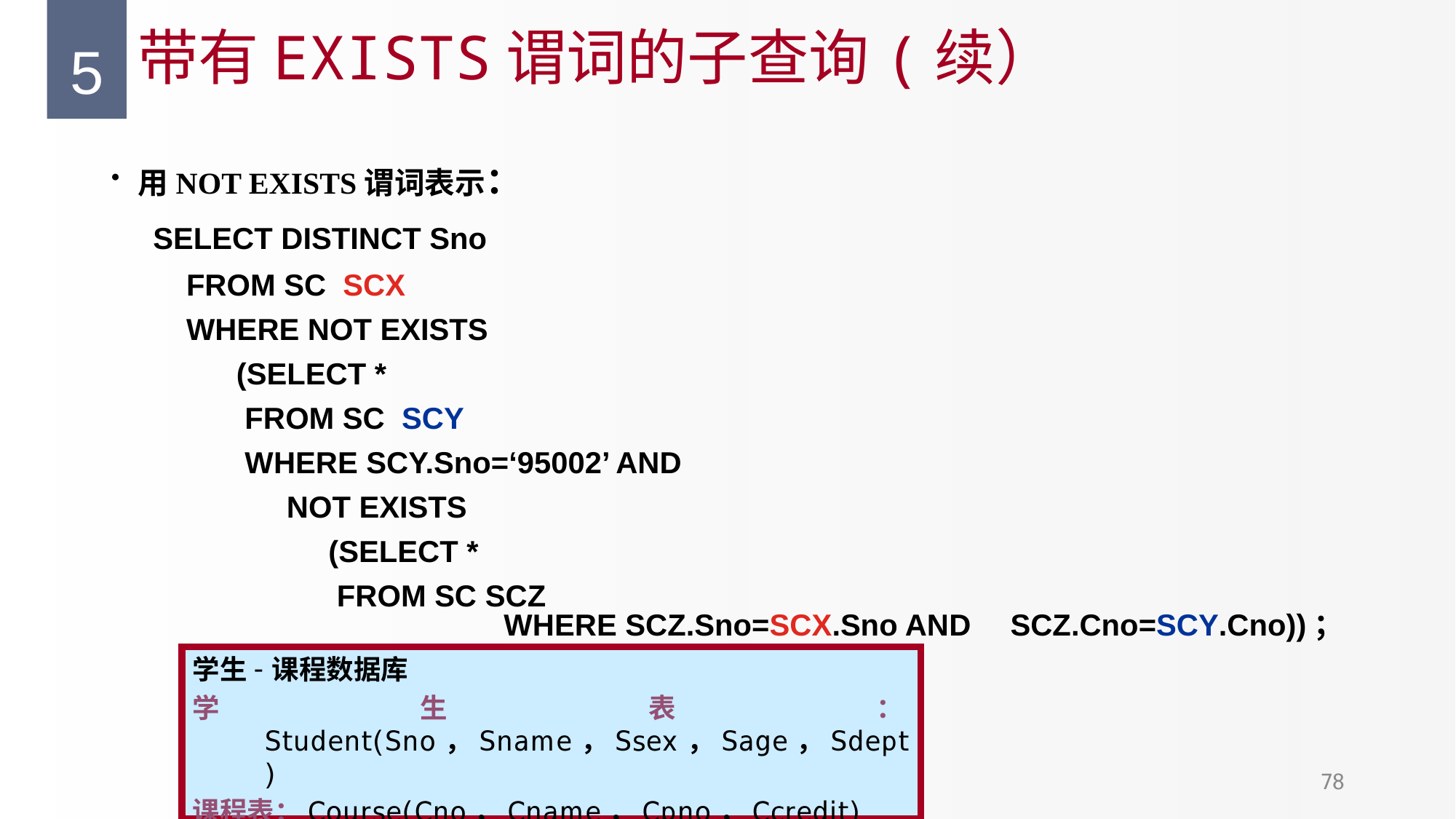

# 带有EXISTS谓词的子查询(续）
用NOT EXISTS谓词表示：
    SELECT DISTINCT Sno
         FROM SC  SCX
         WHERE NOT EXISTS
               (SELECT *
                FROM SC  SCY
                WHERE SCY.Sno=‘95002’ AND
                     NOT EXISTS
                          (SELECT *
                           FROM SC SCZ
                      WHERE SCZ.Sno=SCX.Sno AND	 SCZ.Cno=SCY.Cno))；
学生-课程数据库
学生表：Student(Sno，Sname，Ssex，Sage，Sdept)
课程表：Course(Cno，Cname，Cpno，Ccredit)
学生选课表：SC(Sno，Cno，Grade)
78